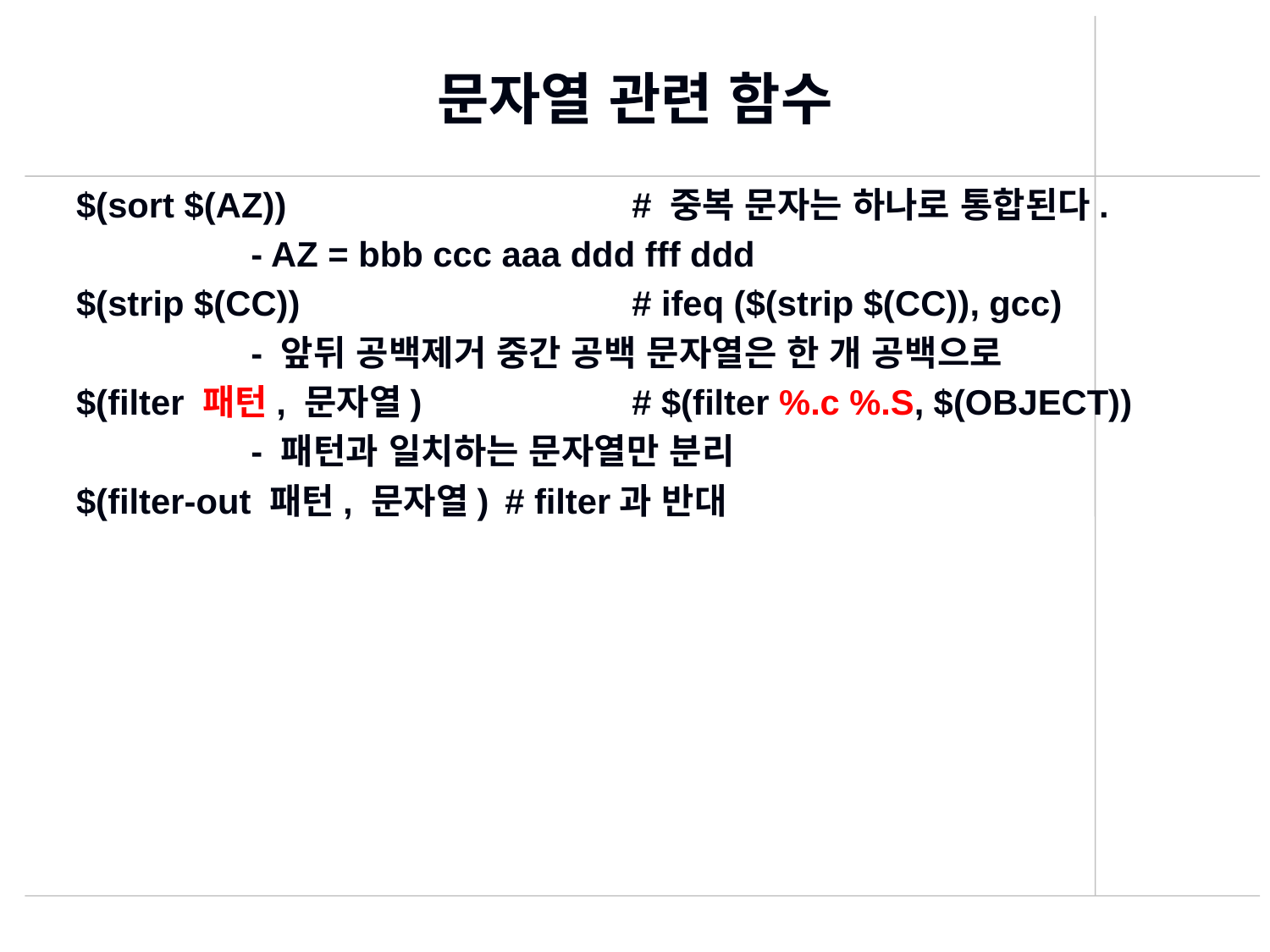

# 문자열 관련 함수
$(sort $(AZ)) 			# 중복 문자는 하나로 통합된다.
		- AZ = bbb ccc aaa ddd fff ddd
$(strip $(CC)) 			# ifeq ($(strip $(CC)), gcc)
		- 앞뒤 공백제거 중간 공백 문자열은 한 개 공백으로
$(filter 패턴, 문자열) 		# $(filter %.c %.S, $(OBJECT))
		- 패턴과 일치하는 문자열만 분리
$(filter-out 패턴, 문자열) 	# filter과 반대

450